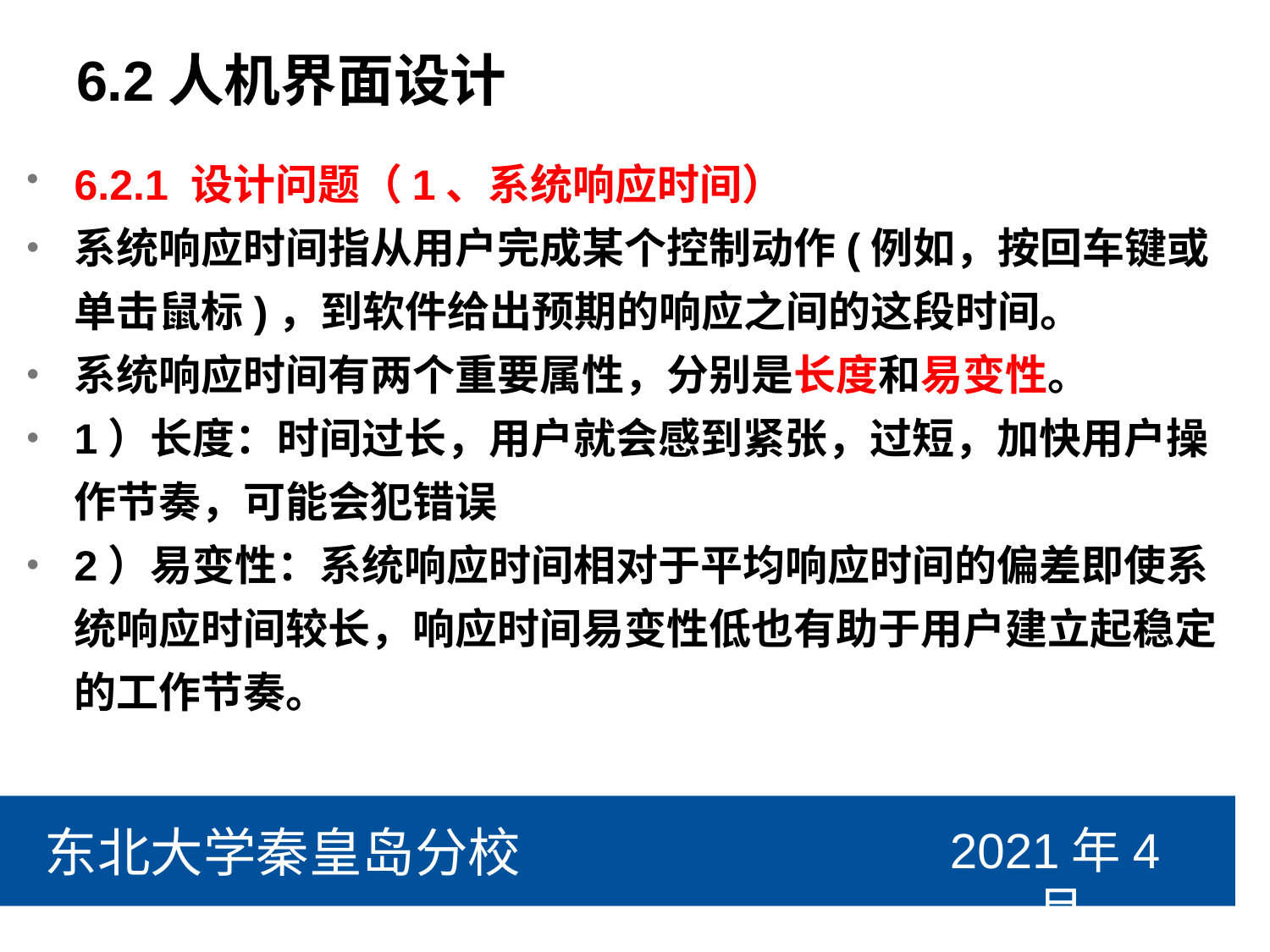

# 6.2人机界面设计
6.2.1 设计问题（1、系统响应时间）
系统响应时间指从用户完成某个控制动作(例如，按回车键或单击鼠标)，到软件给出预期的响应之间的这段时间。
系统响应时间有两个重要属性，分别是长度和易变性。
1）长度：时间过长，用户就会感到紧张，过短，加快用户操作节奏，可能会犯错误
2）易变性：系统响应时间相对于平均响应时间的偏差即使系统响应时间较长，响应时间易变性低也有助于用户建立起稳定的工作节奏。